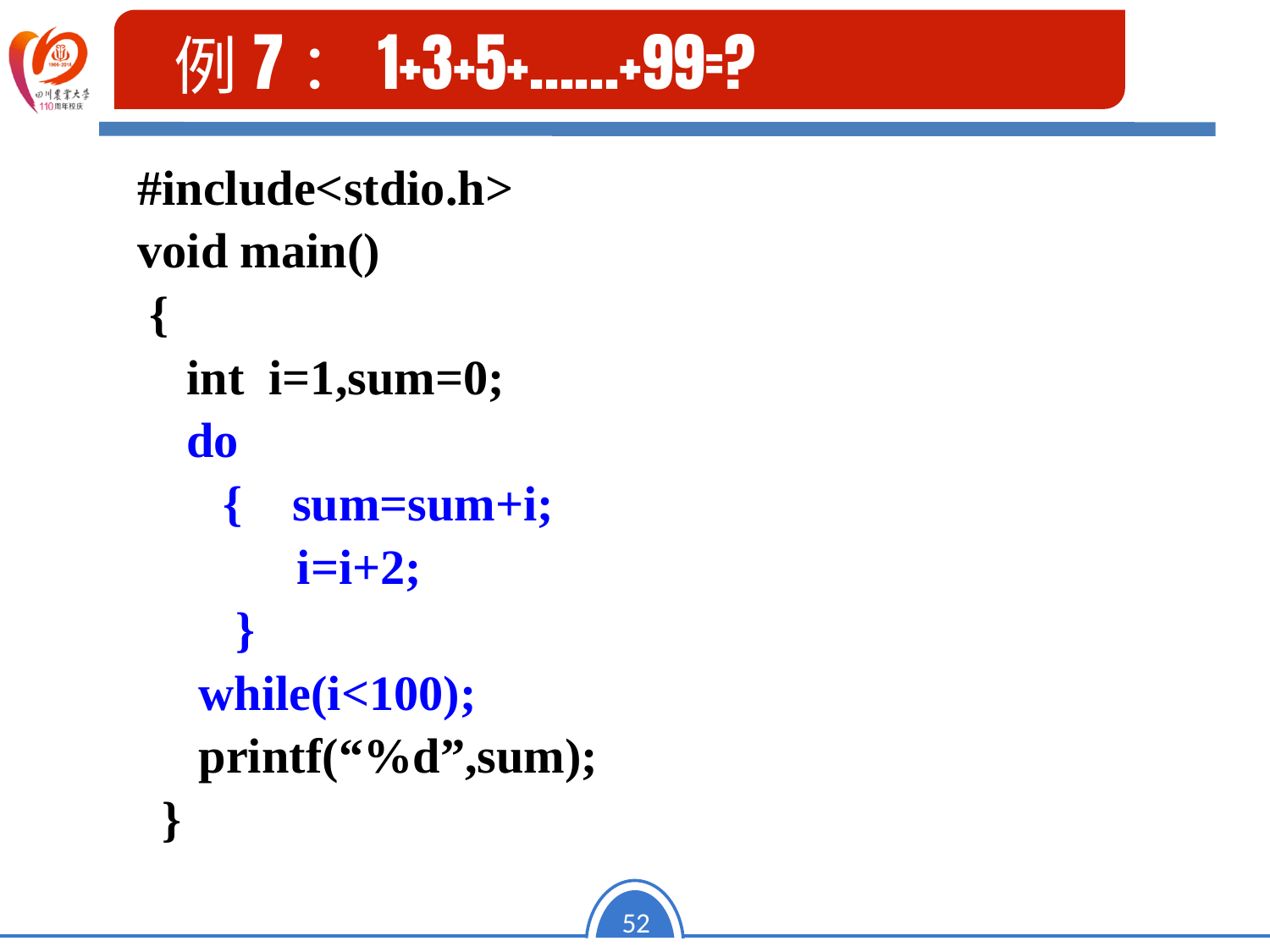

例7：1+3+5+……+99=?
#include<stdio.h>
void main()
 {
    int  i=1,sum=0;
    do
       {    sum=sum+i;
             i=i+2;
        }
     while(i<100);
     printf(“%d”,sum);
  }